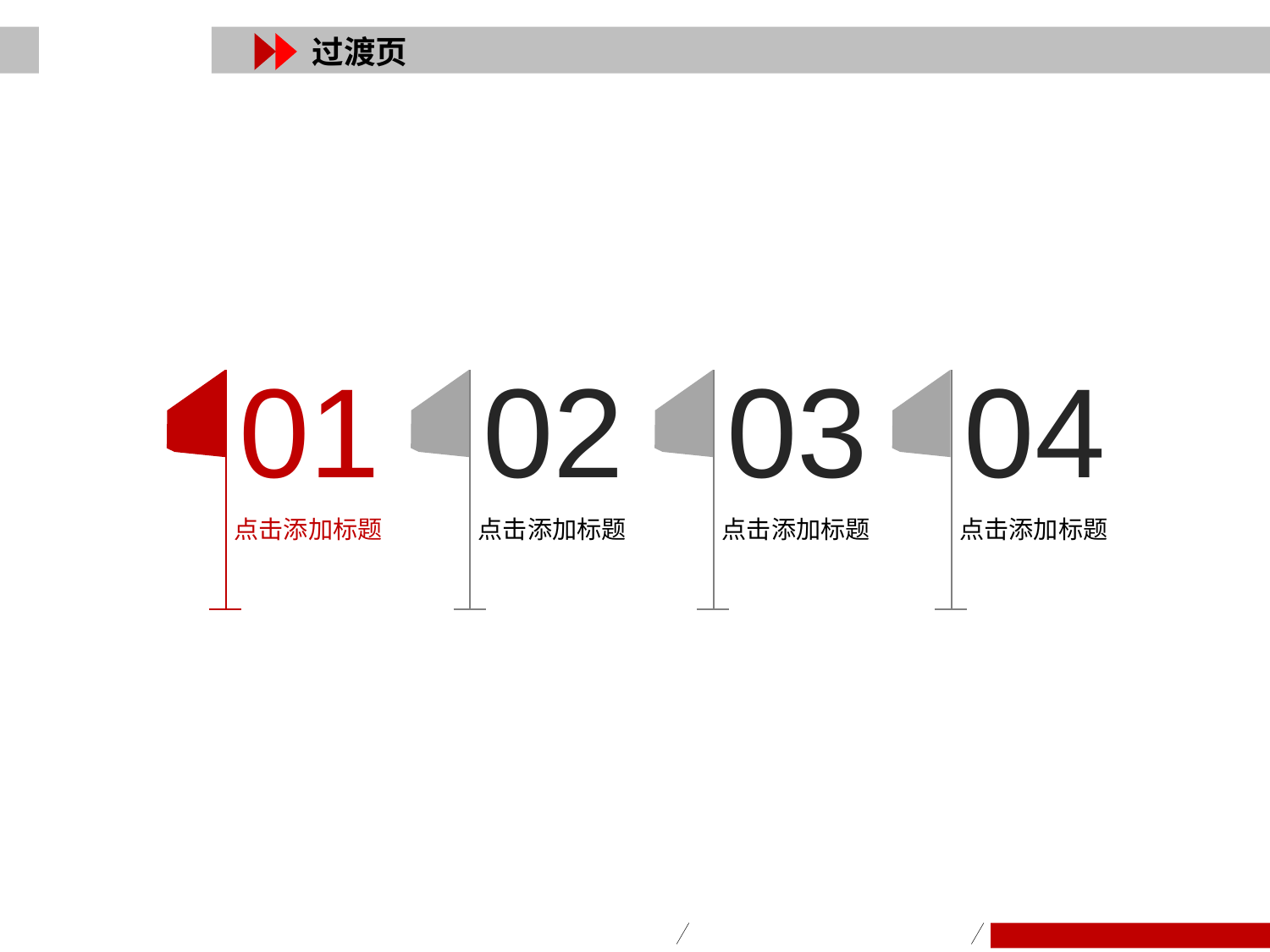

过渡页

01
点击添加标题

02
点击添加标题

03
点击添加标题

04
点击添加标题